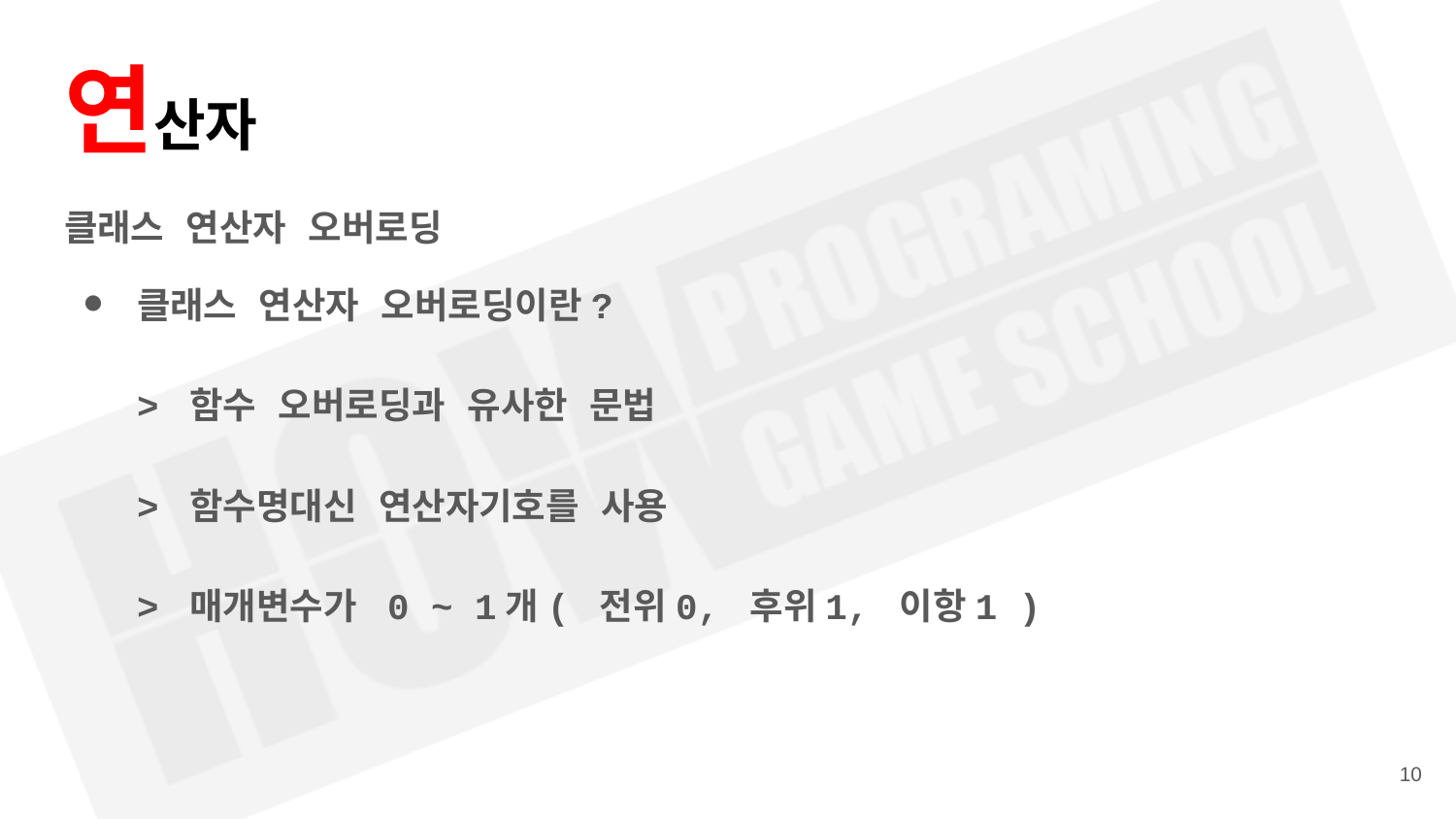

# 연산자
클래스 연산자 오버로딩
클래스 연산자 오버로딩이란?
> 함수 오버로딩과 유사한 문법
> 함수명대신 연산자기호를 사용
> 매개변수가 0 ~ 1개( 전위0, 후위1, 이항1 )
10